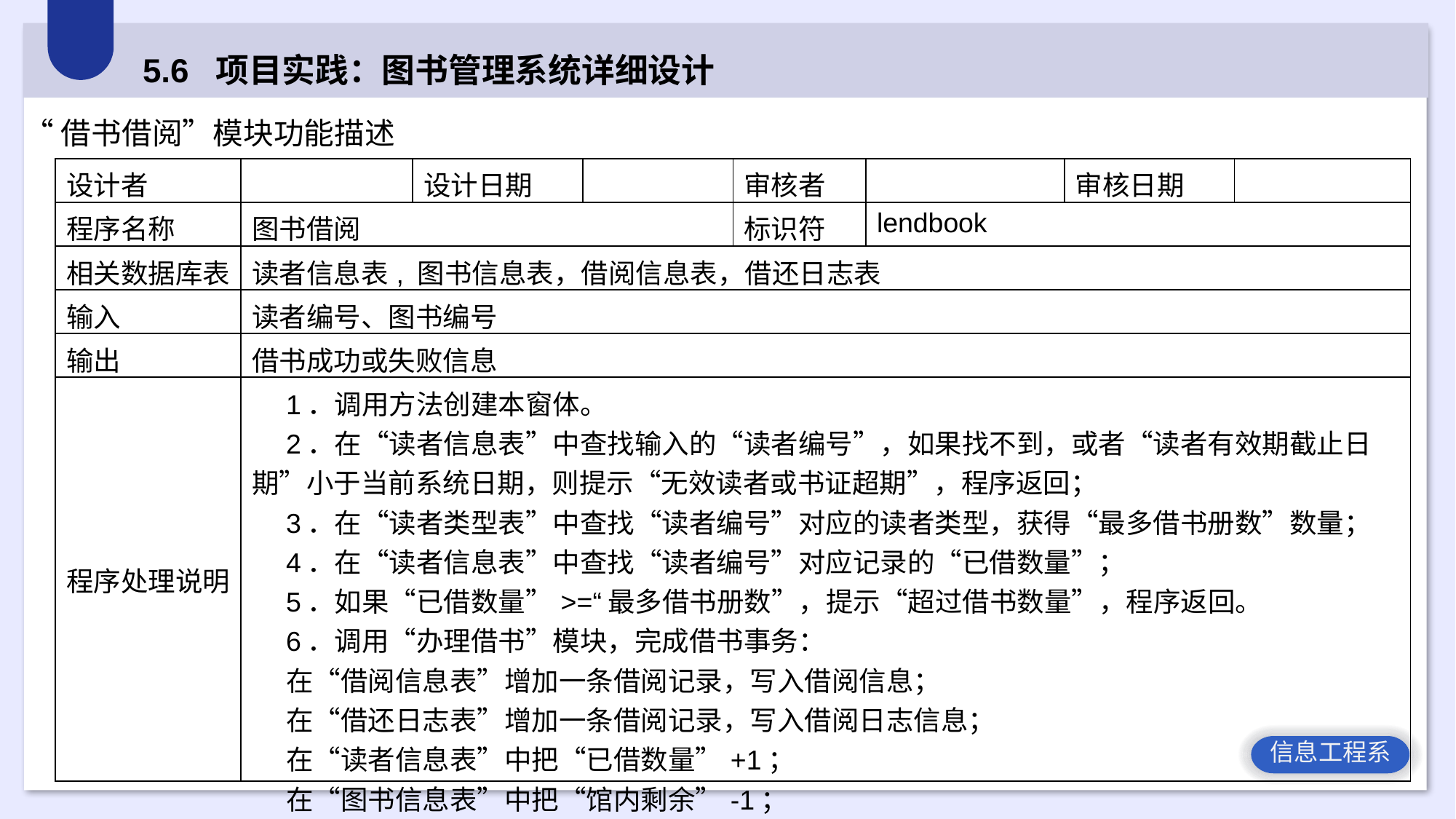

5.6  项目实践：图书管理系统详细设计
“借书借阅”模块功能描述
| 设计者 |  | 设计日期 |  | 审核者 |  | 审核日期 |  |
| --- | --- | --- | --- | --- | --- | --- | --- |
| 程序名称 | 图书借阅 |  |  | 标识符 | lendbook |  |  |
| 相关数据库表 | 读者信息表, 图书信息表，借阅信息表，借还日志表 |  |  |  |  |  |  |
| 输入 | 读者编号、图书编号 |  |  |  |  |  |  |
| 输出 | 借书成功或失败信息 |  |  |  |  |  |  |
| 程序处理说明 | 1．调用方法创建本窗体。 2．在“读者信息表”中查找输入的“读者编号”，如果找不到，或者“读者有效期截止日期”小于当前系统日期，则提示“无效读者或书证超期”，程序返回； 3．在“读者类型表”中查找“读者编号”对应的读者类型，获得“最多借书册数”数量； 4．在“读者信息表”中查找“读者编号”对应记录的“已借数量”； 5．如果“已借数量”>=“最多借书册数”，提示“超过借书数量”，程序返回。 6．调用“办理借书”模块，完成借书事务： 在“借阅信息表”增加一条借阅记录，写入借阅信息； 在“借还日志表”增加一条借阅记录，写入借阅日志信息； 在“读者信息表”中把“已借数量”+1； 在“图书信息表”中把“馆内剩余”-1； 提示“借书成功”信息。 |  |  |  |  |  |  |